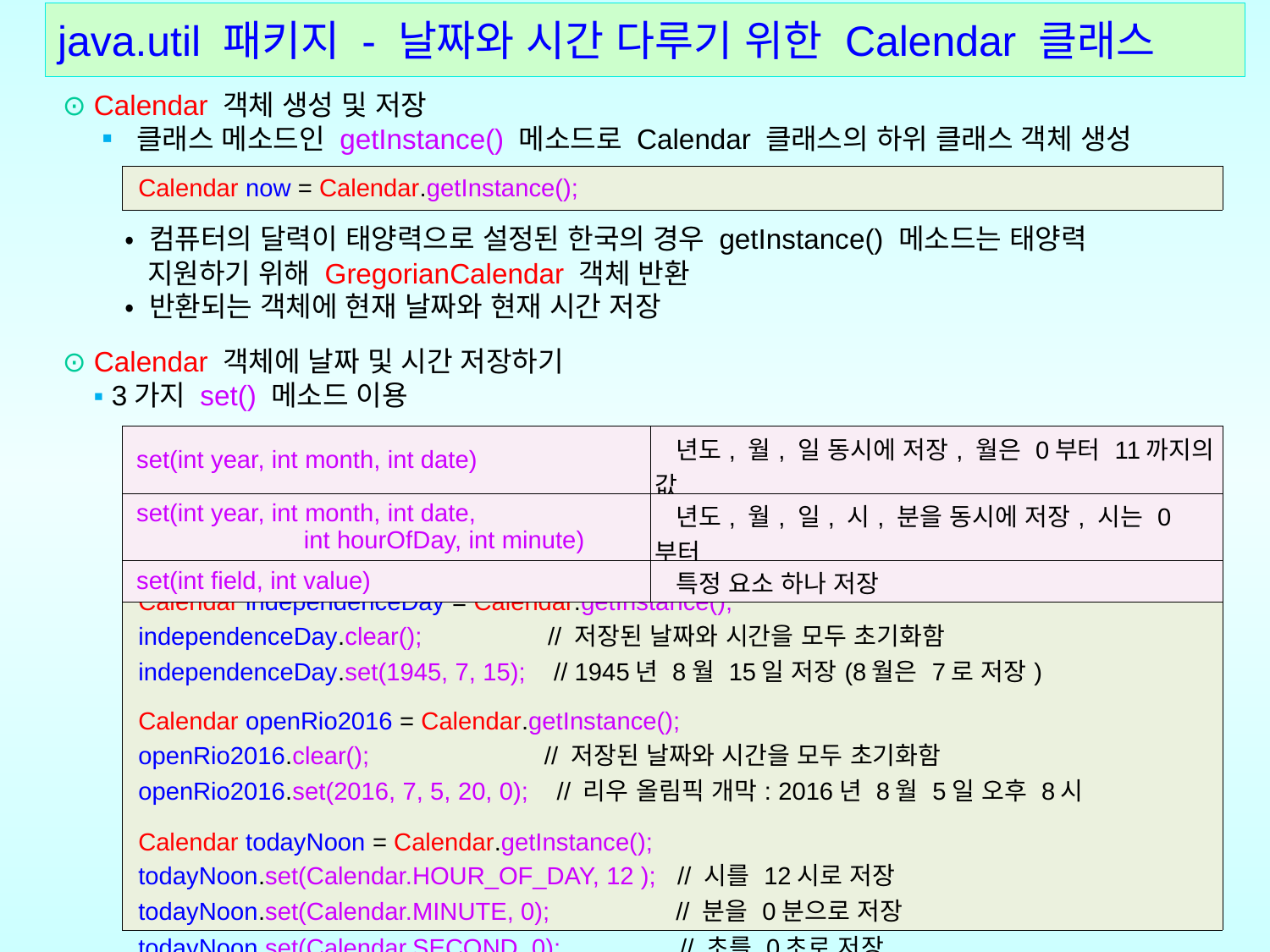

# java.util 패키지 - 날짜와 시간 다루기 위한 Calendar 클래스
⊙ Calendar 객체 생성 및 저장
    ▪ 클래스 메소드인 getInstance() 메소드로 Calendar 클래스의 하위 클래스 객체 생성

        • 컴퓨터의 달력이 태양력으로 설정된 한국의 경우 getInstance() 메소드는 태양력
          지원하기 위해 GregorianCalendar 객체 반환
        • 반환되는 객체에 현재 날짜와 현재 시간 저장

⊙ Calendar 객체에 날짜 및 시간 저장하기
    ▪ 3가지 set() 메소드 이용
| Calendar now = Calendar.getInstance(); |
| --- |
| set(int year, int month, int date) | 년도, 월, 일 동시에 저장, 월은 0부터 11까지의 값 |
| --- | --- |
| set(int year, int month, int date, int hourOfDay, int minute) | 년도, 월, 일, 시, 분을 동시에 저장, 시는 0부터 23까지의 값 |
| set(int field, int value) | 특정 요소 하나 저장 |
| Calendar independenceDay = Calendar.getInstance(); independenceDay.clear(); // 저장된 날짜와 시간을 모두 초기화함 independenceDay.set(1945, 7, 15); // 1945년 8월 15일 저장(8월은 7로 저장) Calendar openRio2016 = Calendar.getInstance(); openRio2016.clear(); // 저장된 날짜와 시간을 모두 초기화함 openRio2016.set(2016, 7, 5, 20, 0); // 리우 올림픽 개막: 2016년 8월 5일 오후 8시 Calendar todayNoon = Calendar.getInstance(); todayNoon.set(Calendar.HOUR\_OF\_DAY, 12 ); // 시를 12시로 저장 todayNoon.set(Calendar.MINUTE, 0); // 분을 0분으로 저장 todayNoon.set(Calendar.SECOND, 0); // 초를 0초로 저장 |
| --- |